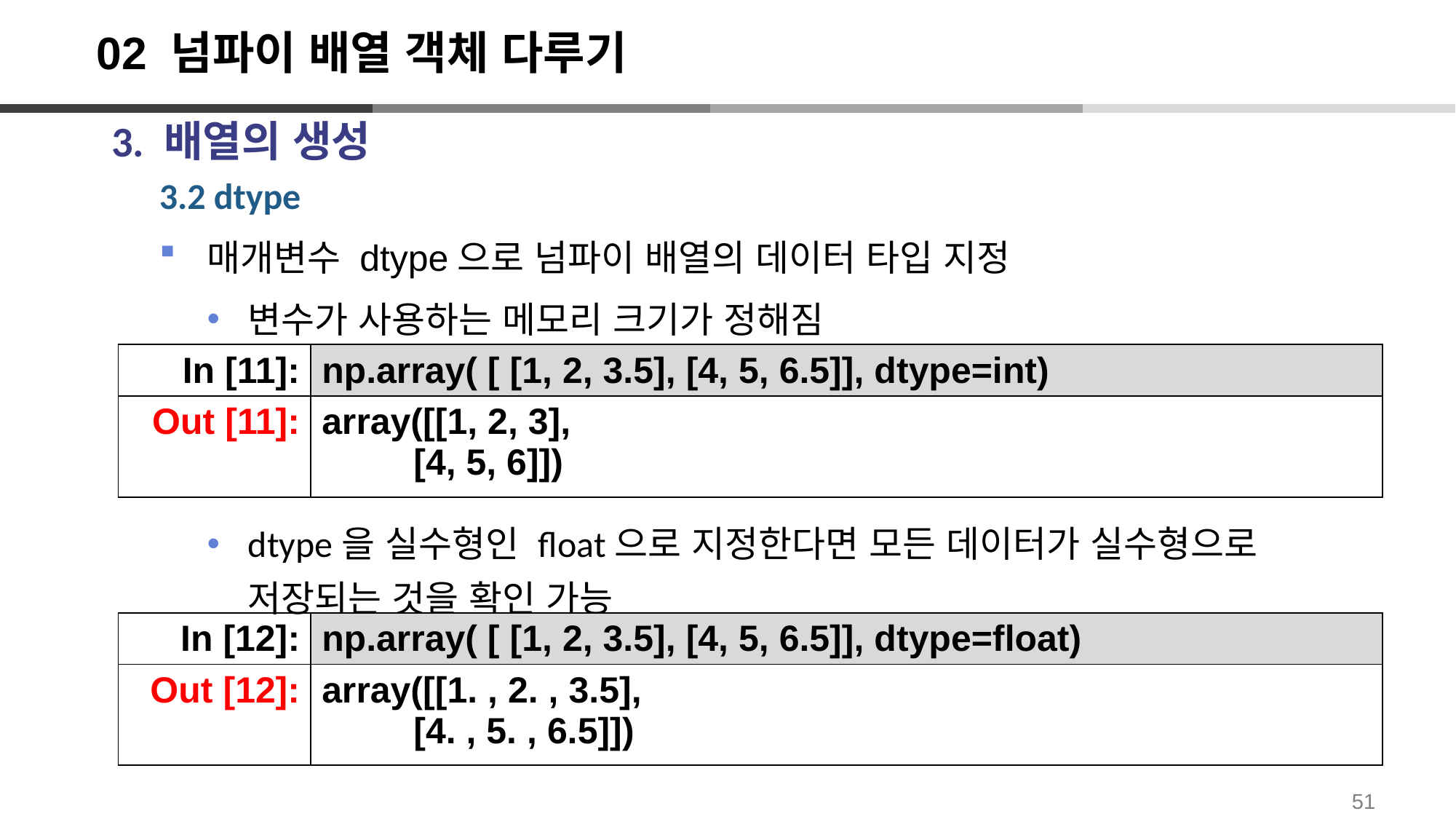

# 02 넘파이 배열 객체 다루기
3. 배열의 생성
3.2 dtype
매개변수 dtype으로 넘파이 배열의 데이터 타입 지정
변수가 사용하는 메모리 크기가 정해짐

dtype을 실수형인 float으로 지정한다면 모든 데이터가 실수형으로 저장되는 것을 확인 가능

| In [11]: | np.array( [ [1, 2, 3.5], [4, 5, 6.5]], dtype=int) |
| --- | --- |
| Out [11]: | array([[1, 2, 3], [4, 5, 6]]) |
| In [12]: | np.array( [ [1, 2, 3.5], [4, 5, 6.5]], dtype=float) |
| --- | --- |
| Out [12]: | array([[1. , 2. , 3.5], [4. , 5. , 6.5]]) |